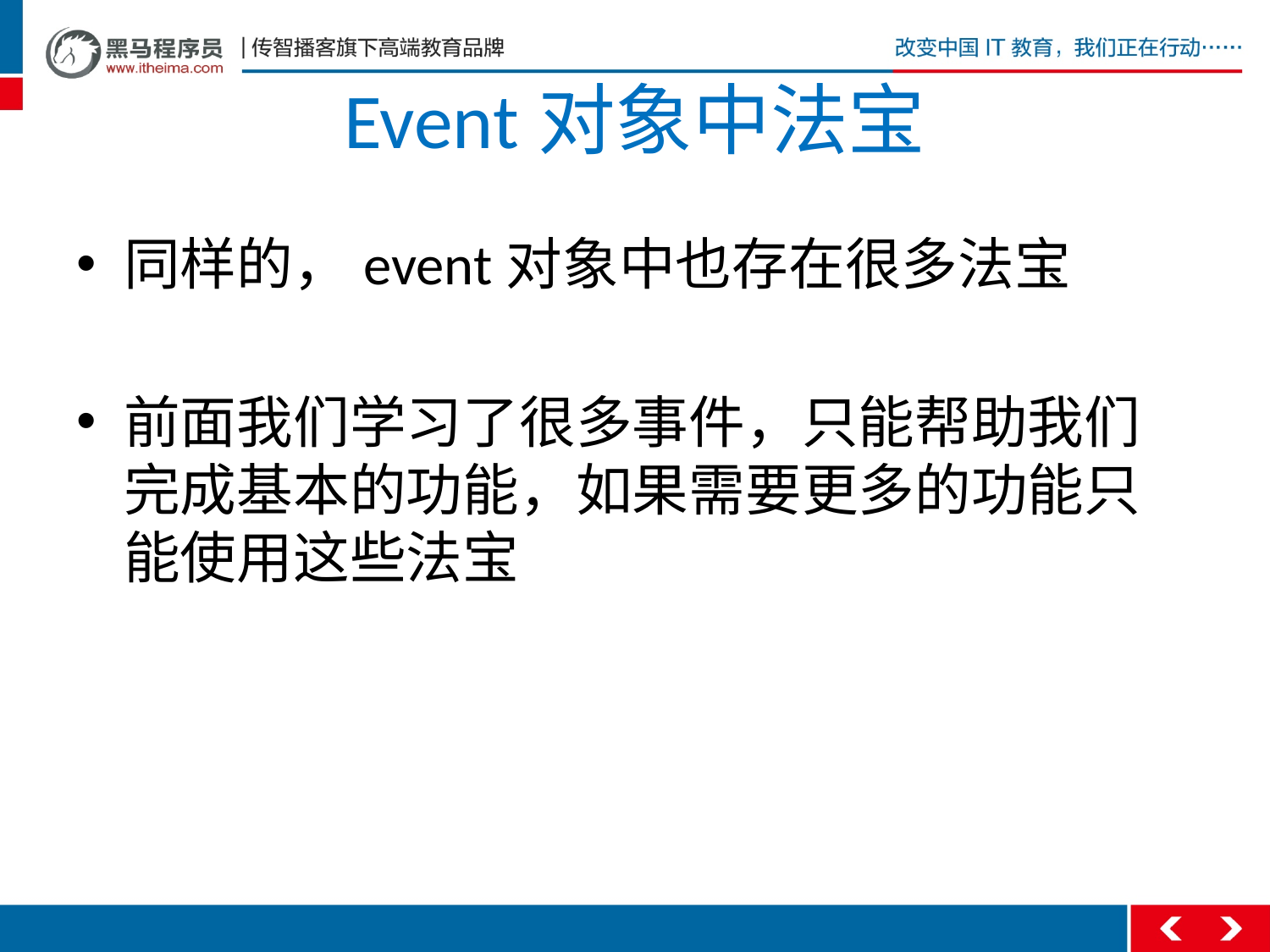

# Event对象中法宝
同样的，event对象中也存在很多法宝

前面我们学习了很多事件，只能帮助我们完成基本的功能，如果需要更多的功能只能使用这些法宝